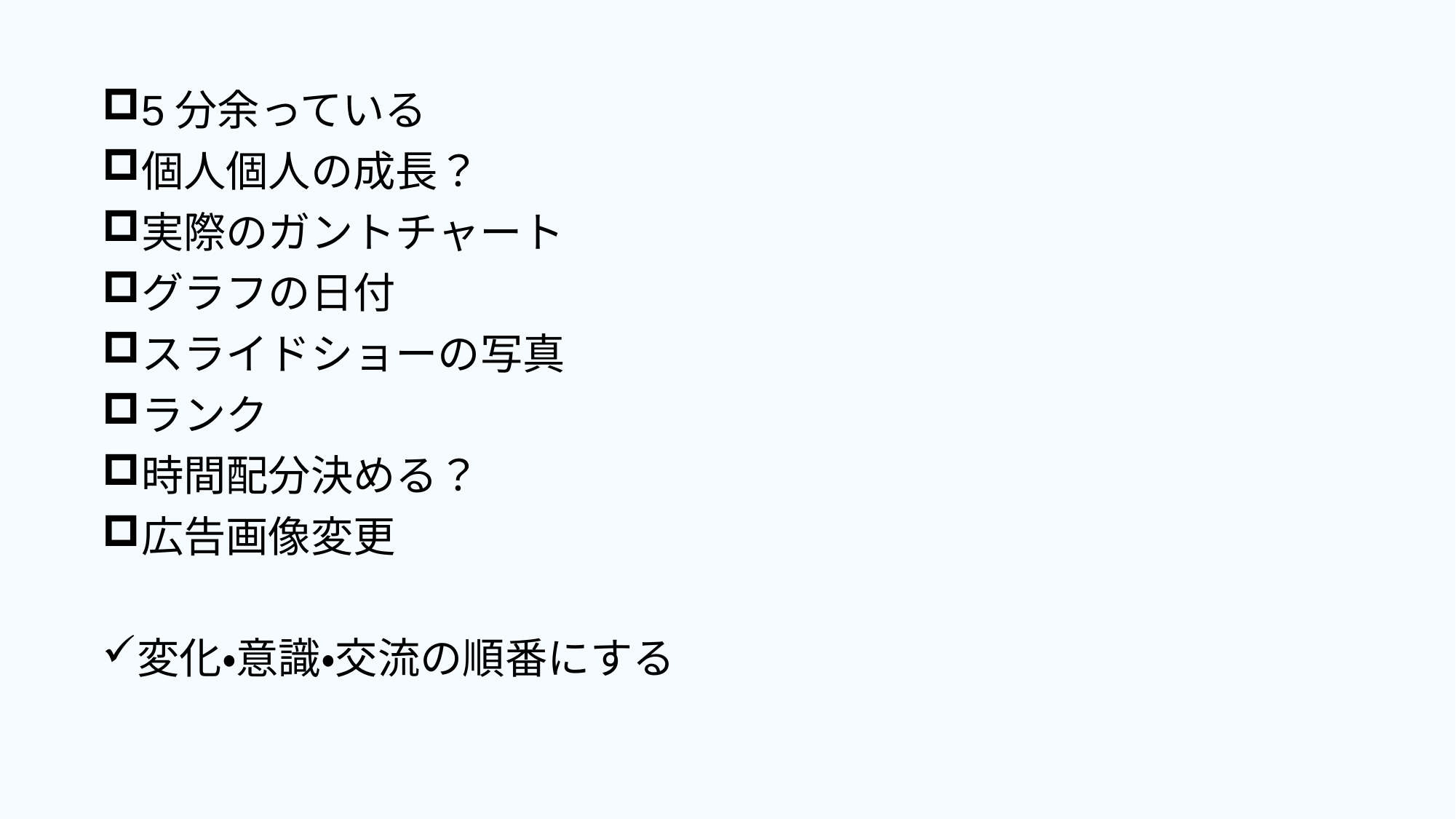

5分余っている
個人個人の成長？
実際のガントチャート
グラフの日付
スライドショーの写真
ランク
時間配分決める？
広告画像変更

変化・意識・交流の順番にする